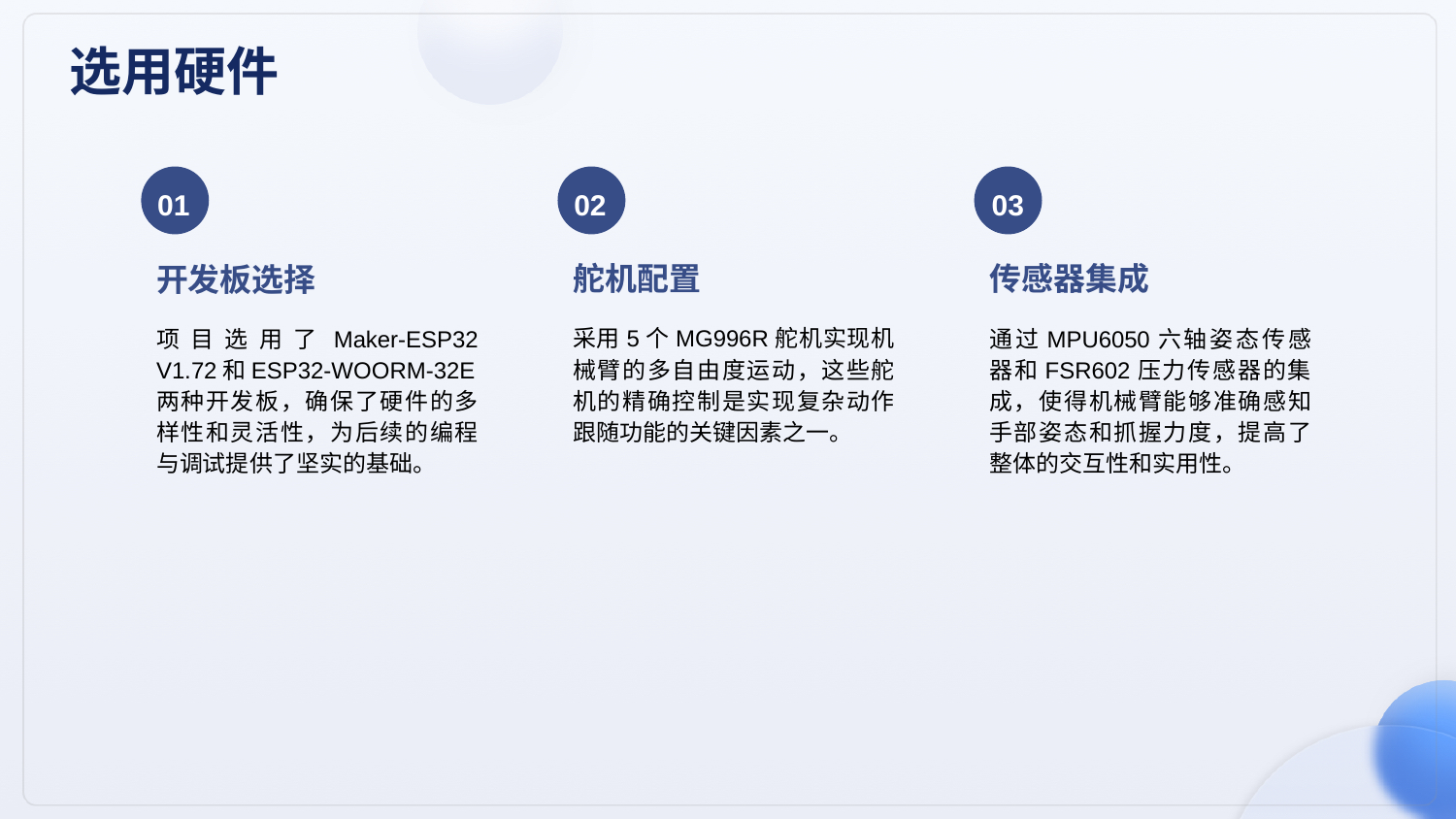

选用硬件

01
02
03
舵机配置
传感器集成
开发板选择
项目选用了Maker-ESP32 V1.72和ESP32-WOORM-32E两种开发板，确保了硬件的多样性和灵活性，为后续的编程与调试提供了坚实的基础。
采用5个MG996R舵机实现机械臂的多自由度运动，这些舵机的精确控制是实现复杂动作跟随功能的关键因素之一。
通过MPU6050六轴姿态传感器和FSR602压力传感器的集成，使得机械臂能够准确感知手部姿态和抓握力度，提高了整体的交互性和实用性。